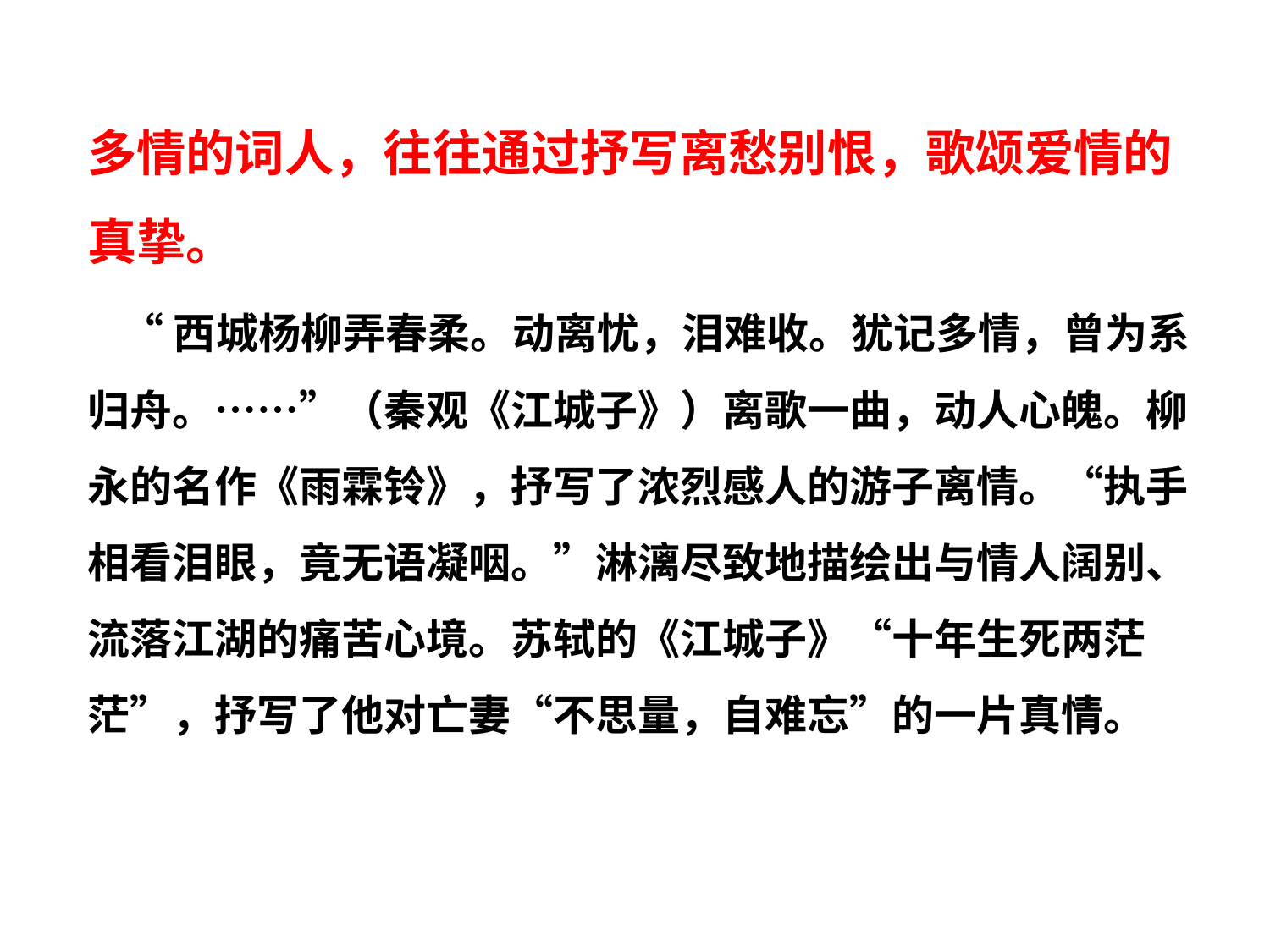

多情的词人，往往通过抒写离愁别恨，歌颂爱情的真挚。
   “西城杨柳弄春柔。动离忧，泪难收。犹记多情，曾为系归舟。……”（秦观《江城子》）离歌一曲，动人心魄。柳永的名作《雨霖铃》，抒写了浓烈感人的游子离情。“执手相看泪眼，竟无语凝咽。”淋漓尽致地描绘出与情人阔别、流落江湖的痛苦心境。苏轼的《江城子》“十年生死两茫茫”，抒写了他对亡妻“不思量，自难忘”的一片真情。